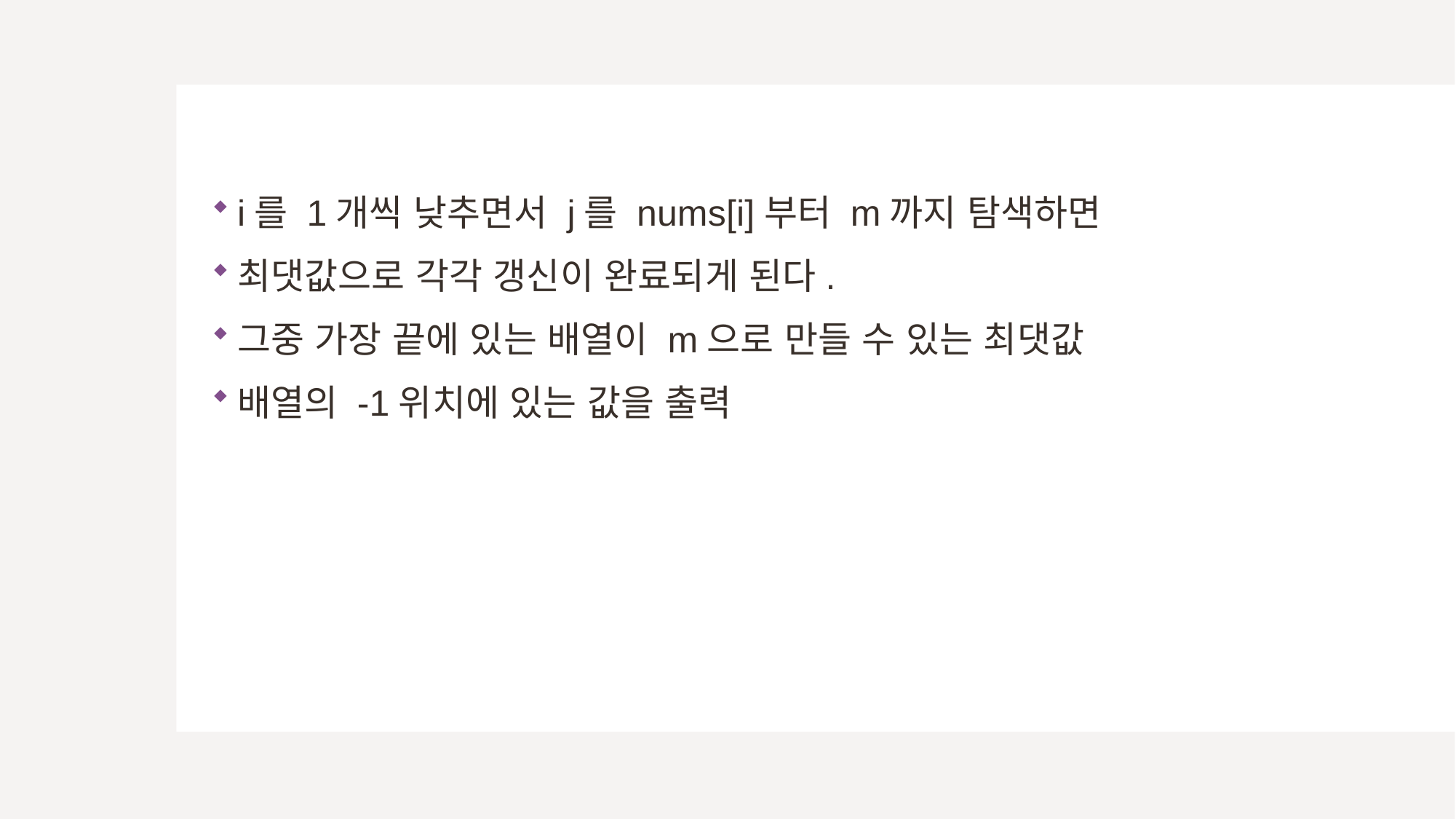

i를 1개씩 낮추면서 j를 nums[i]부터 m까지 탐색하면
최댓값으로 각각 갱신이 완료되게 된다.
그중 가장 끝에 있는 배열이 m으로 만들 수 있는 최댓값
배열의 -1위치에 있는 값을 출력